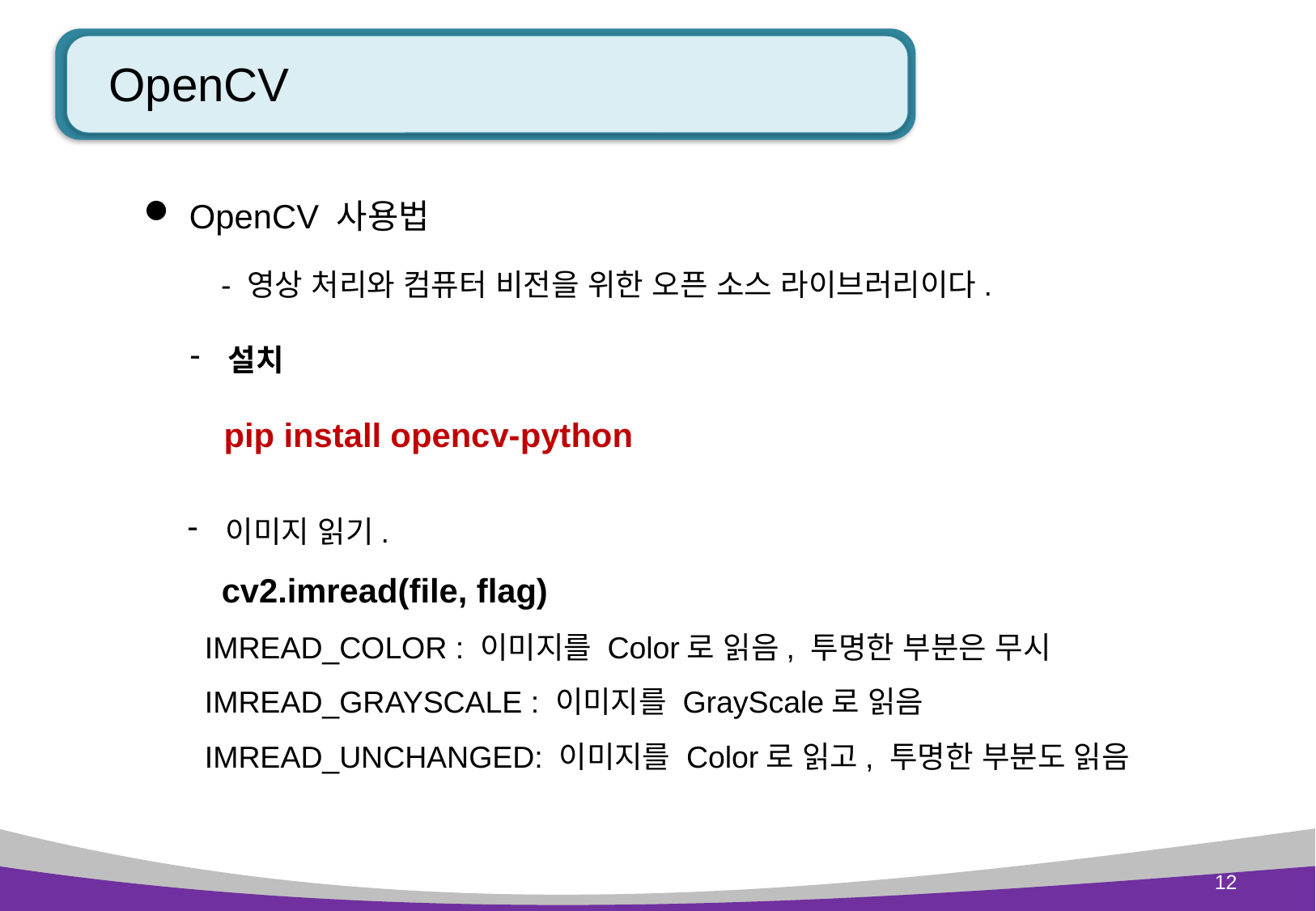

# OpenCV
OpenCV 사용법
- 영상 처리와 컴퓨터 비전을 위한 오픈 소스 라이브러리이다.
설치

    pip install opencv-python
이미지 읽기.
    cv2.imread(file, flag)
  IMREAD_COLOR : 이미지를 Color로 읽음, 투명한 부분은 무시
  IMREAD_GRAYSCALE : 이미지를 GrayScale로 읽음
  IMREAD_UNCHANGED: 이미지를 Color로 읽고, 투명한 부분도 읽음
12